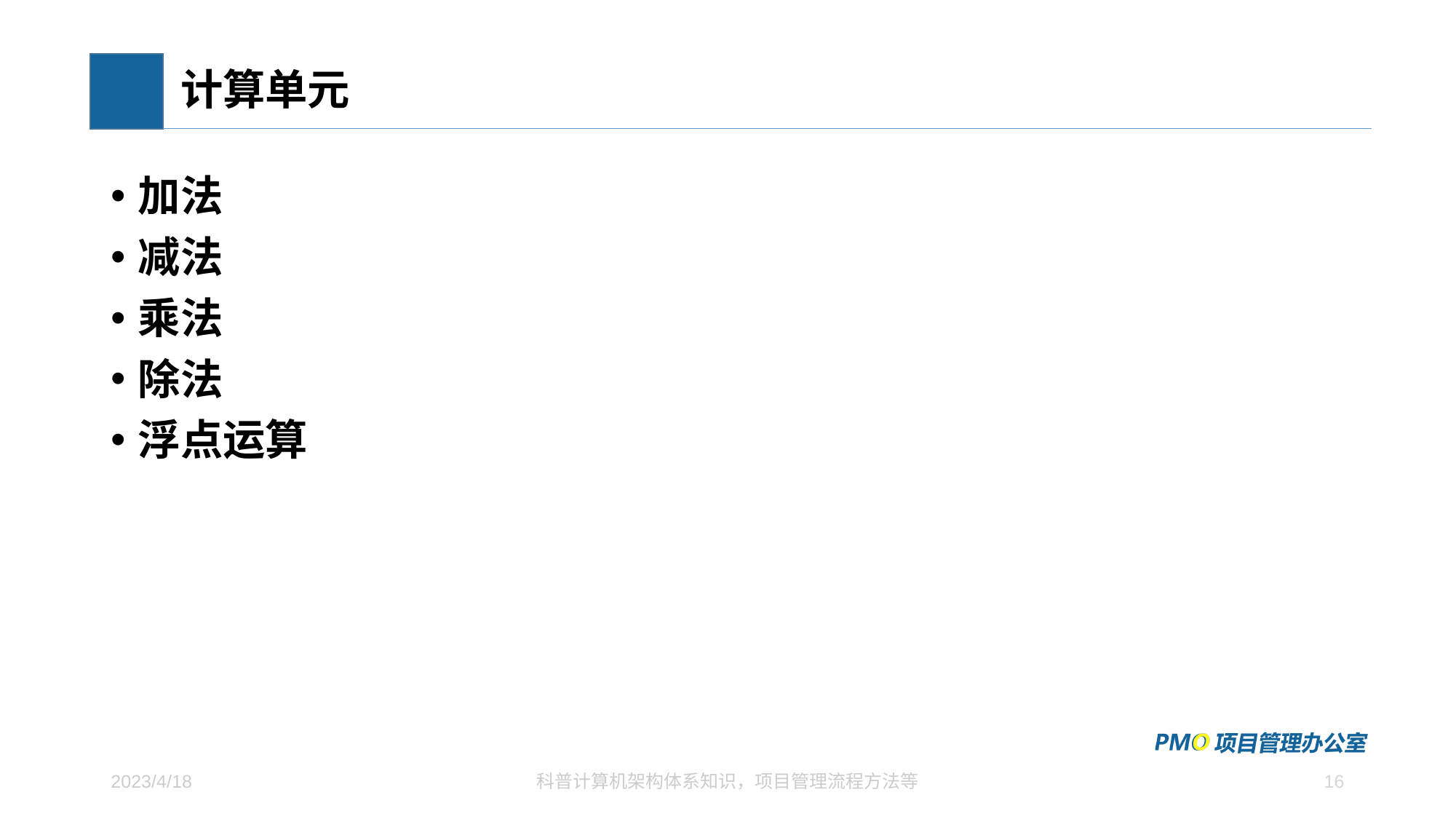

# 计算单元
加法
减法
乘法
除法
浮点运算
16
2023/4/18
科普计算机架构体系知识，项目管理流程方法等